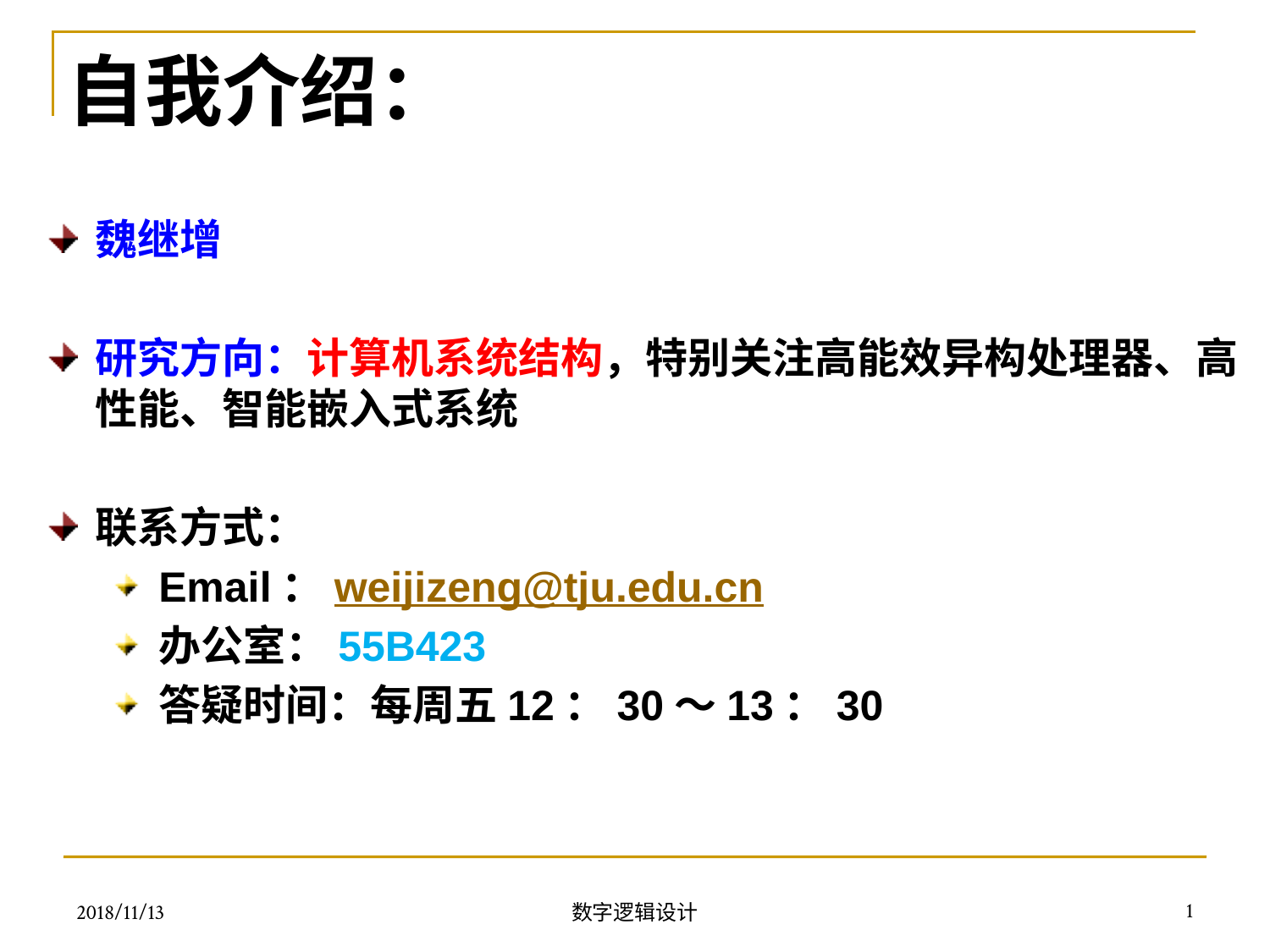

自我介绍：
魏继增

研究方向：计算机系统结构，特别关注高能效异构处理器、高性能、智能嵌入式系统

联系方式：
Email：weijizeng@tju.edu.cn
办公室：55B423
答疑时间：每周五12：30～13：30
2018/11/13
1
数字逻辑设计